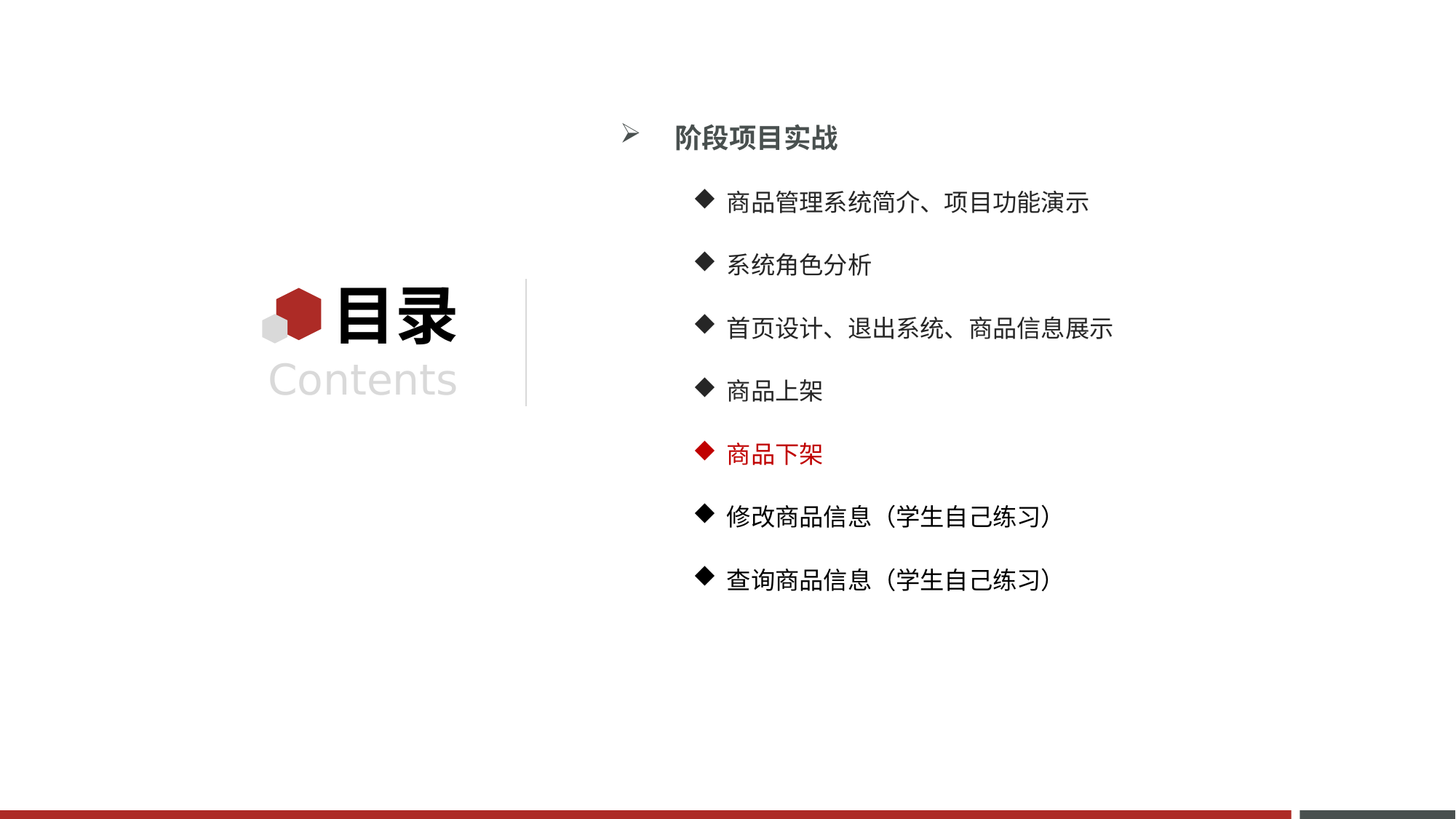

阶段项目实战
商品管理系统简介、项目功能演示
系统角色分析
首页设计、退出系统、商品信息展示
商品上架
商品下架
修改商品信息（学生自己练习）
查询商品信息（学生自己练习）